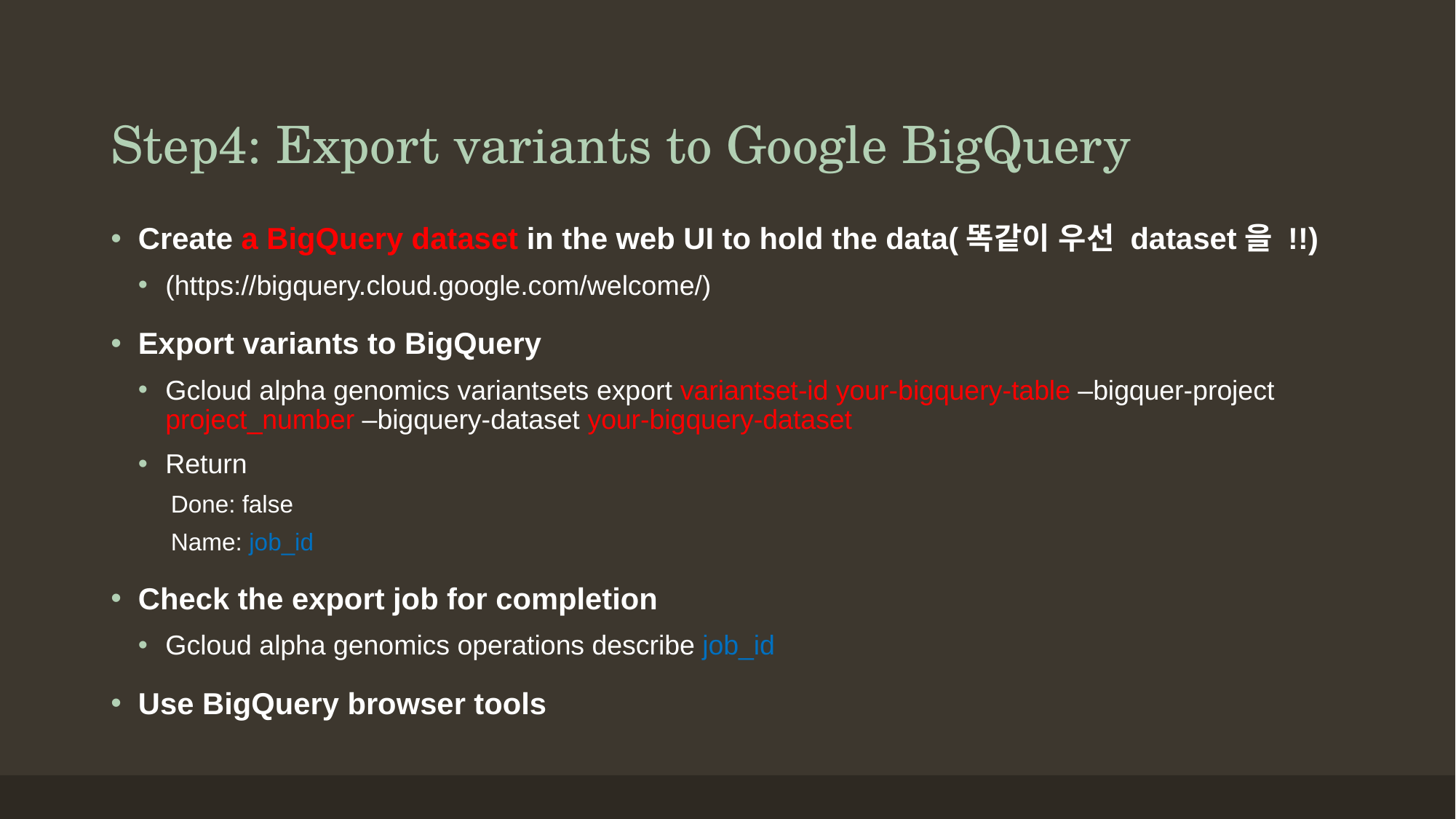

# Step4: Export variants to Google BigQuery
Create a BigQuery dataset in the web UI to hold the data(똑같이 우선 dataset을 !!)
(https://bigquery.cloud.google.com/welcome/)
Export variants to BigQuery
Gcloud alpha genomics variantsets export variantset-id your-bigquery-table –bigquer-project project_number –bigquery-dataset your-bigquery-dataset
Return
Done: false
Name: job_id
Check the export job for completion
Gcloud alpha genomics operations describe job_id
Use BigQuery browser tools